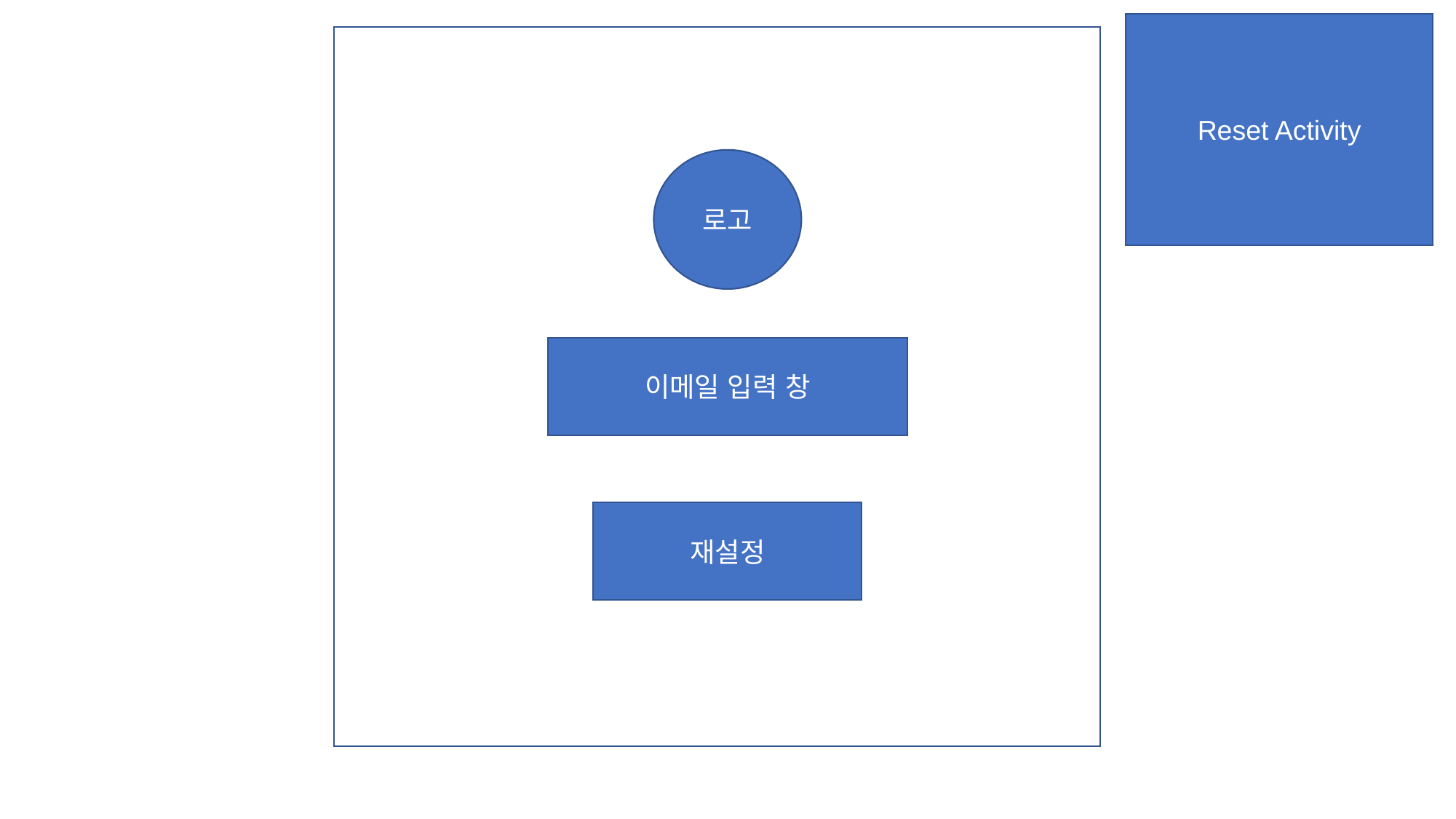

Reset Activity

로고
이메일 입력 창
재설정